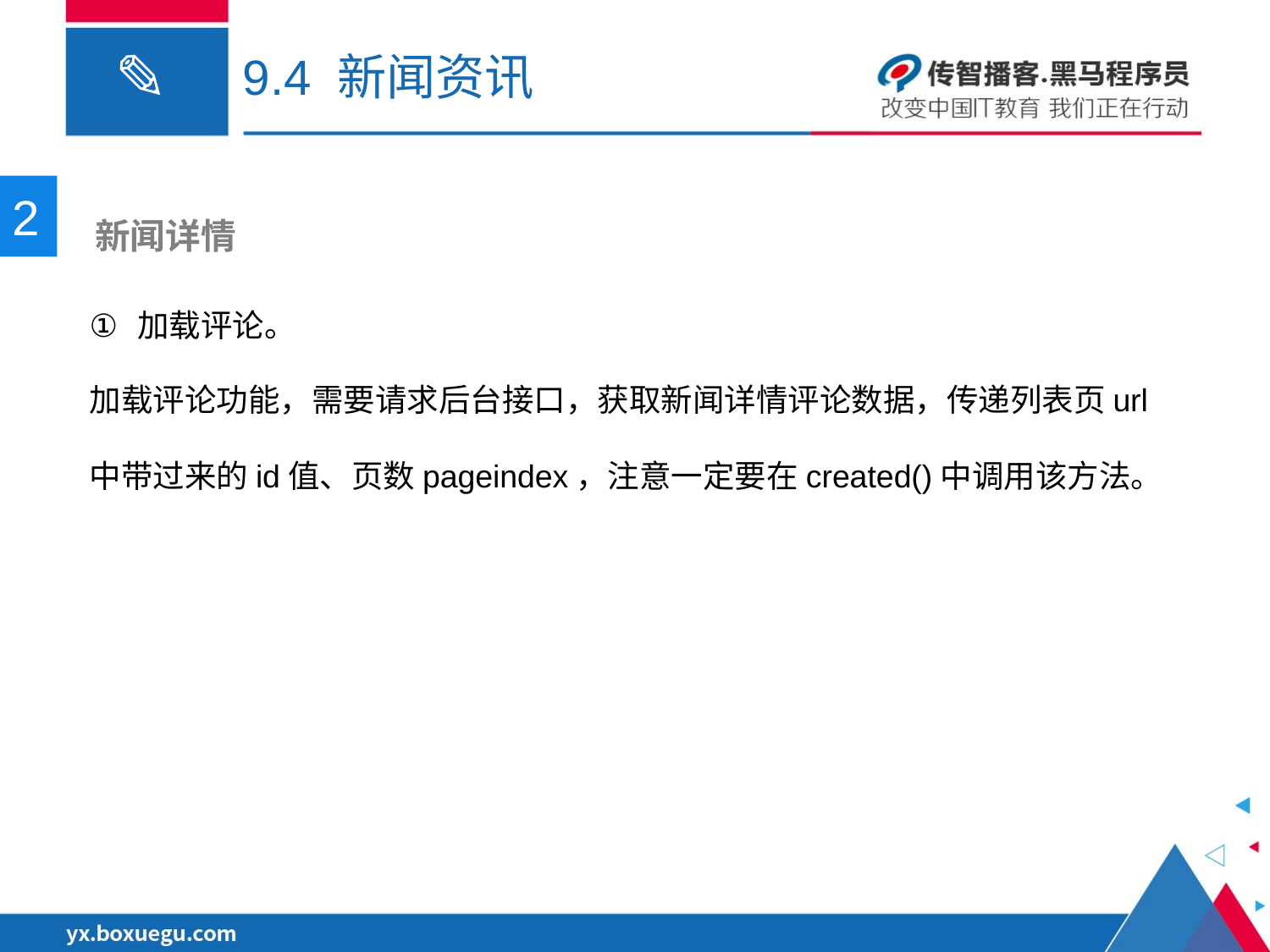

# 9.4 新闻资讯

2
  新闻详情
加载评论。
加载评论功能，需要请求后台接口，获取新闻详情评论数据，传递列表页url中带过来的id值、页数pageindex，注意一定要在created()中调用该方法。